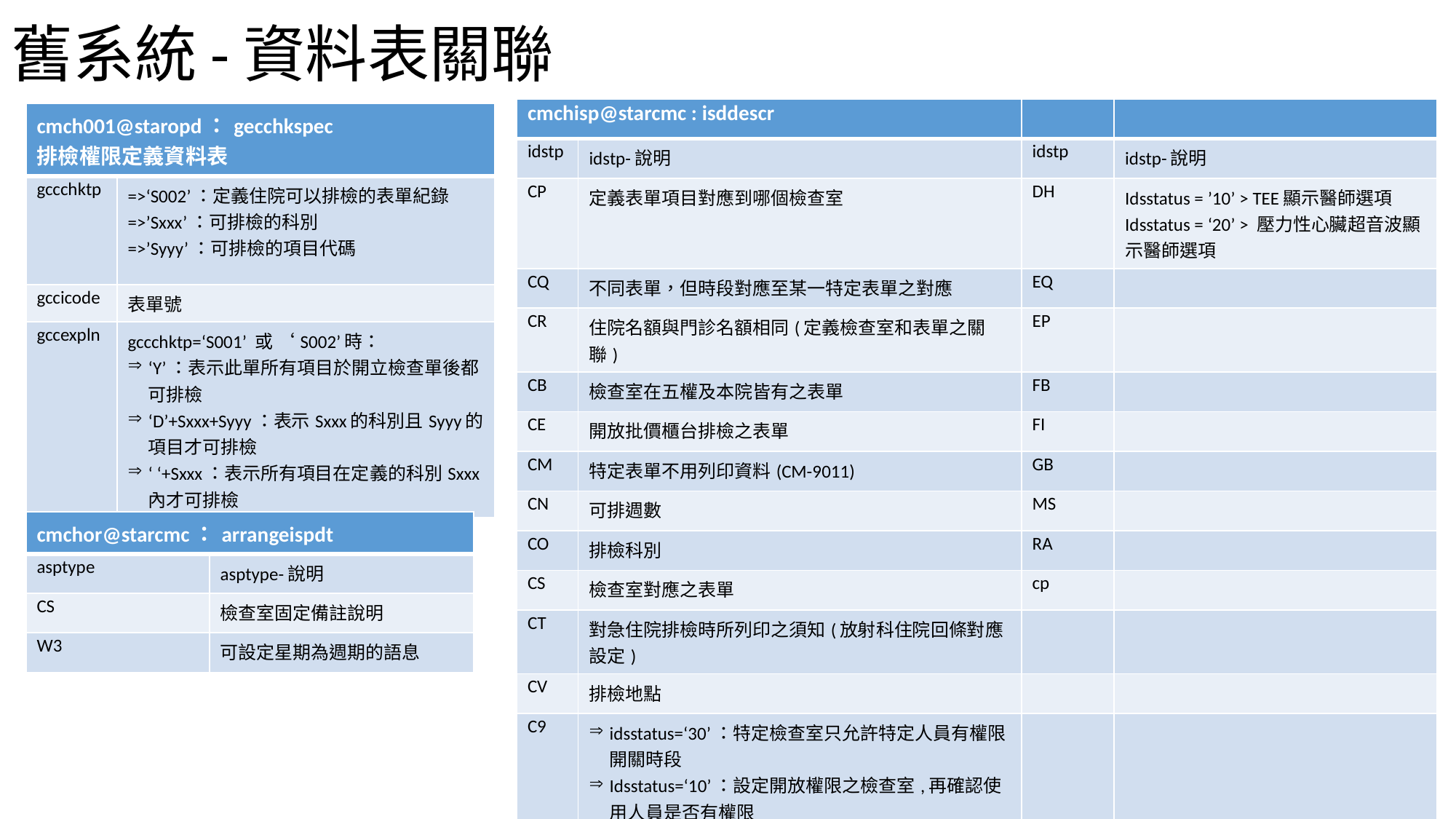

# 舊系統-資料表關聯
| cmchisp@starcmc : isddescr |  |  |  |
| --- | --- | --- | --- |
| idstp | idstp-說明 | idstp | idstp-說明 |
| CP | 定義表單項目對應到哪個檢查室 | DH | Idsstatus = ’10’ > TEE顯示醫師選項 Idsstatus = ‘20’ > 壓力性心臟超音波顯示醫師選項 |
| CQ | 不同表單，但時段對應至某一特定表單之對應 | EQ |  |
| CR | 住院名額與門診名額相同(定義檢查室和表單之關聯) | EP |  |
| CB | 檢查室在五權及本院皆有之表單 | FB |  |
| CE | 開放批價櫃台排檢之表單 | FI |  |
| CM | 特定表單不用列印資料(CM-9011) | GB |  |
| CN | 可排週數 | MS |  |
| CO | 排檢科別 | RA |  |
| CS | 檢查室對應之表單 | cp |  |
| CT | 對急住院排檢時所列印之須知(放射科住院回條對應設定) |  |  |
| CV | 排檢地點 |  |  |
| C9 | idsstatus=‘30’：特定檢查室只允許特定人員有權限開關時段 Idsstatus=‘10’：設定開放權限之檢查室,再確認使用人員是否有權限 檢查室可佔多時段get\_cs\_isddescr(gu\_qryispcmc01, 'Cz', f\_docid, 'Y') |  |  |
| cmch001@staropd：gecchkspec 排檢權限定義資料表 |  |
| --- | --- |
| gccchktp | =>‘S002’：定義住院可以排檢的表單紀錄 =>’Sxxx’：可排檢的科別 =>’Syyy’：可排檢的項目代碼 |
| gccicode | 表單號 |
| gccexpln | gccchktp=‘S001’ 或 ‘S002’時： ‘Y’：表示此單所有項目於開立檢查單後都可排檢 ‘D’+Sxxx+Syyy：表示Sxxx的科別且Syyy的項目才可排檢 ‘ ‘+Sxxx：表示所有項目在定義的科別Sxxx內才可排檢 |
| cmchor@starcmc：arrangeispdt |  |
| --- | --- |
| asptype | asptype-說明 |
| CS | 檢查室固定備註說明 |
| W3 | 可設定星期為週期的語息 |